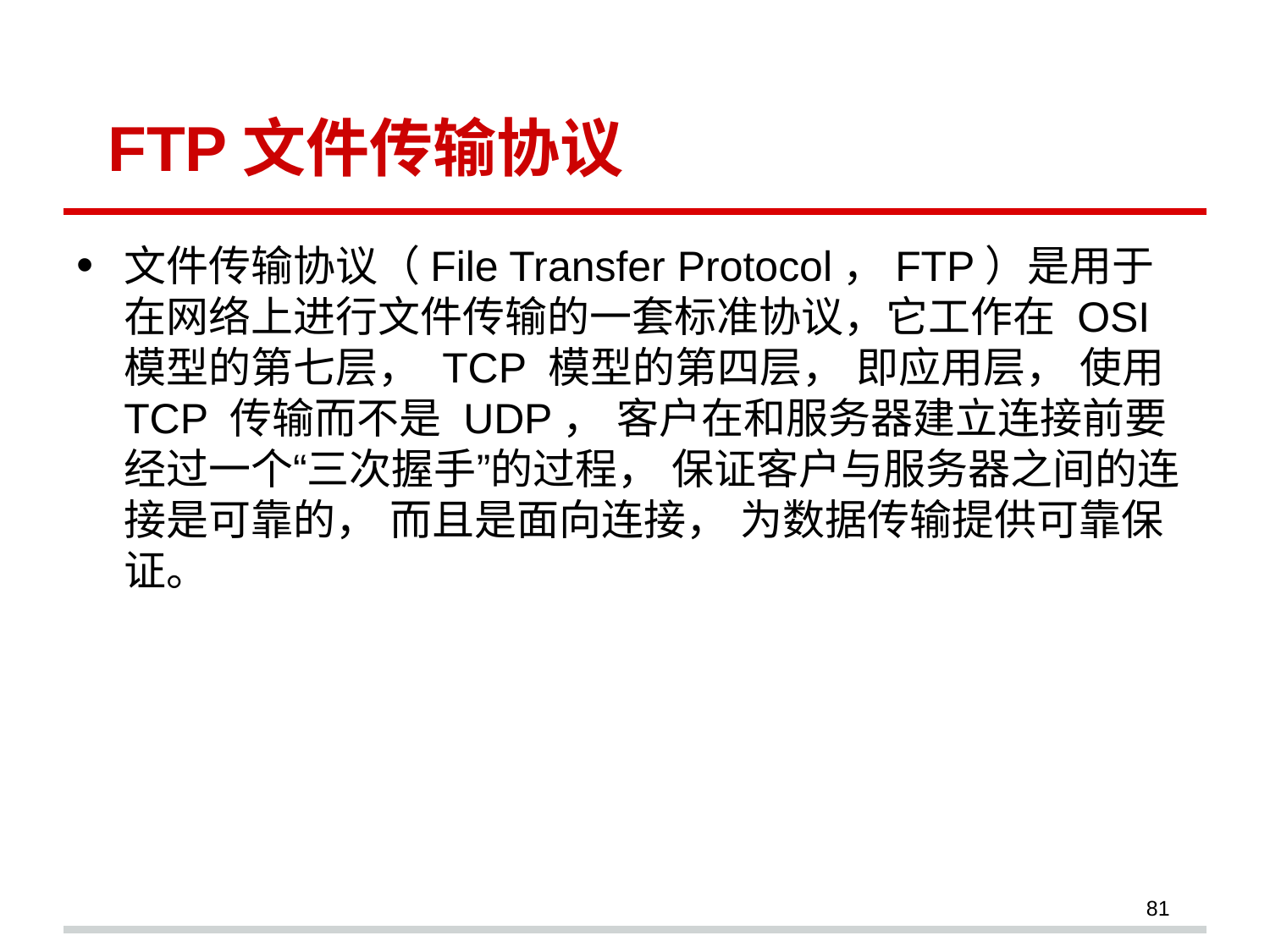

# FTP文件传输协议
文件传输协议（File Transfer Protocol，FTP）是用于在网络上进行文件传输的一套标准协议，它工作在 OSI 模型的第七层， TCP 模型的第四层， 即应用层， 使用 TCP 传输而不是 UDP， 客户在和服务器建立连接前要经过一个“三次握手”的过程， 保证客户与服务器之间的连接是可靠的， 而且是面向连接， 为数据传输提供可靠保证。
81